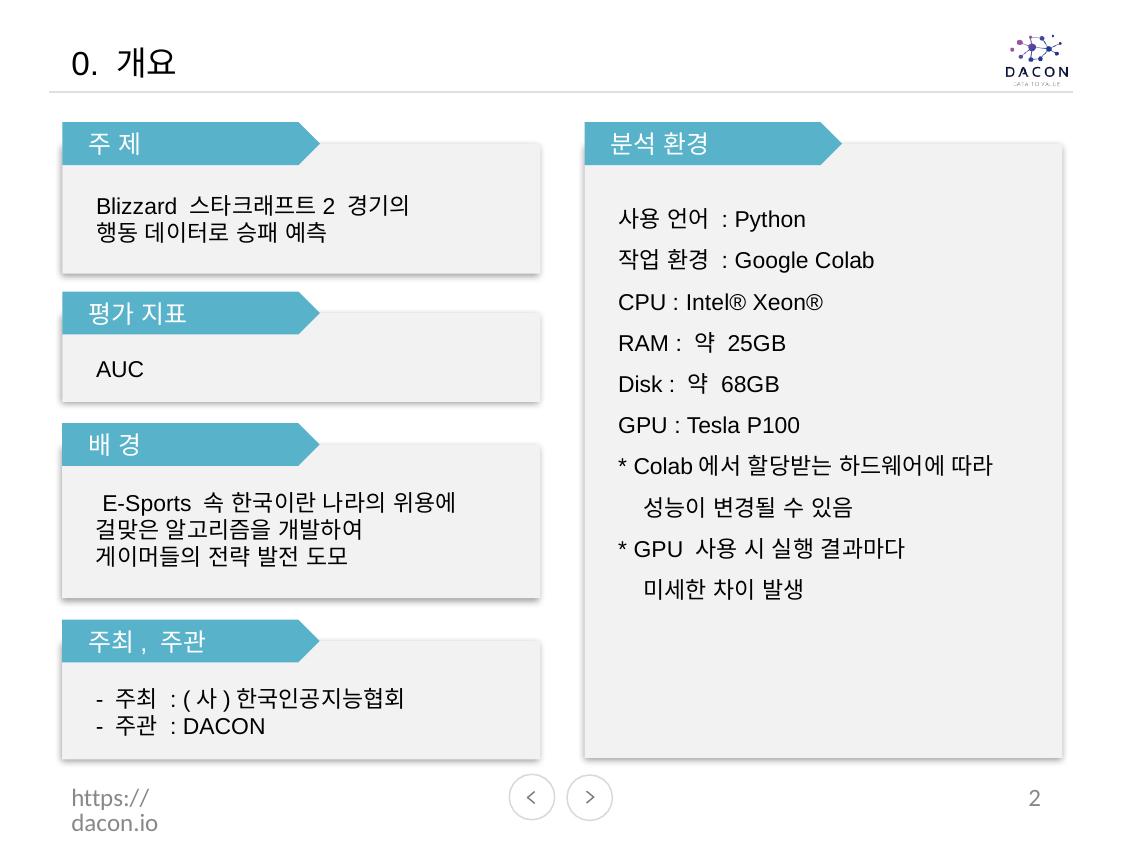

0. 개요
한계
한계
 주 제
 분석 환경

Blizzard 스타크래프트2 경기의
행동 데이터로 승패 예측
사용 언어 : Python
작업 환경 : Google Colab
CPU : Intel® Xeon®
RAM : 약 25GB
Disk : 약 68GB
GPU : Tesla P100
* Colab에서 할당받는 하드웨어에 따라
   성능이 변경될 수 있음
* GPU 사용 시 실행 결과마다
   미세한 차이 발생
한계
 평가 지표

AUC
한계
 배 경

 E-Sports 속 한국이란 나라의 위용에
걸맞은 알고리즘을 개발하여
게이머들의 전략 발전 도모
한계
 주최, 주관

- 주최 : (사)한국인공지능협회
- 주관 : DACON
https://dacon.io
2